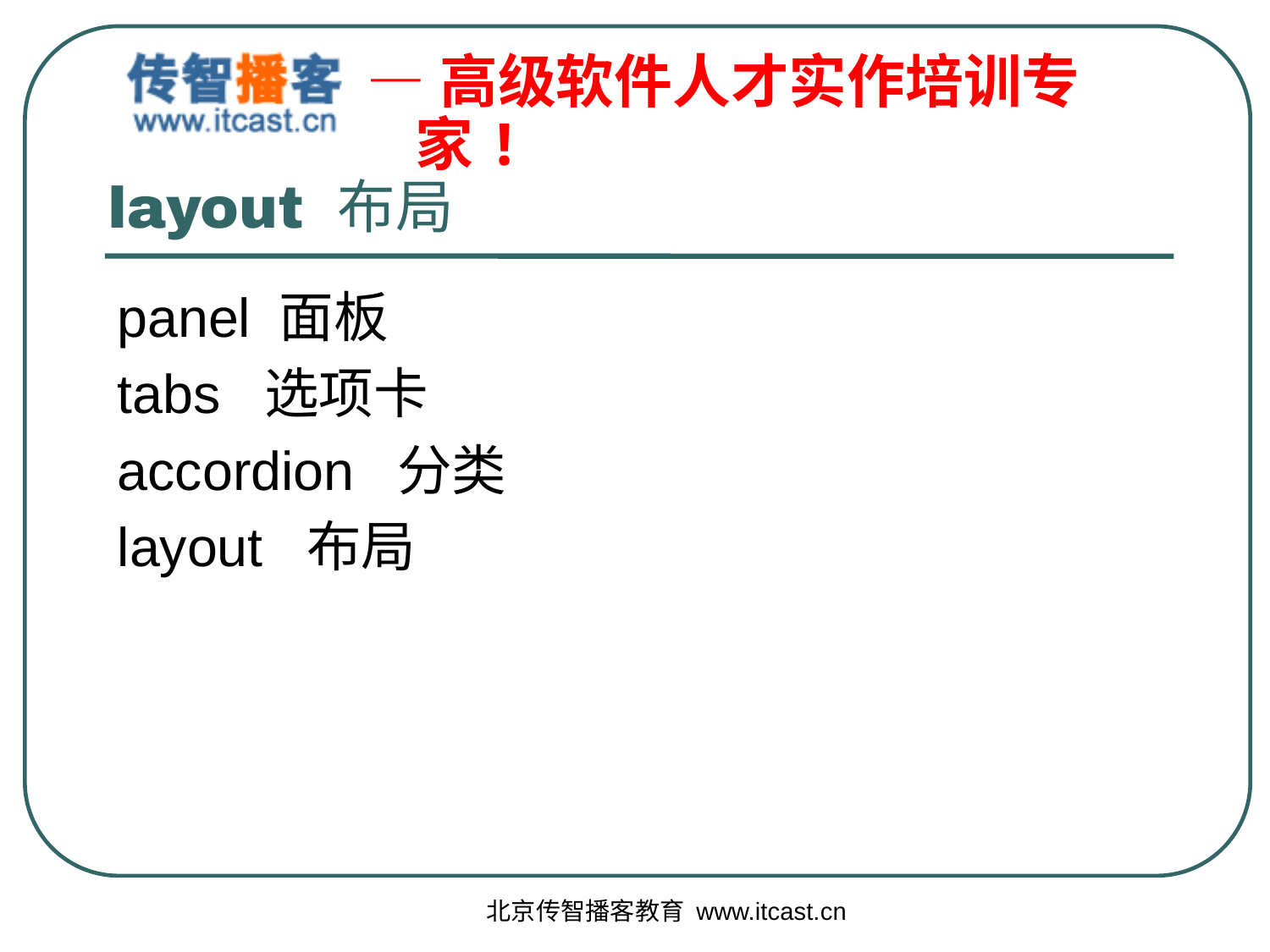

# layout 布局
panel 面板
tabs  选项卡
accordion  分类
layout  布局
北京传智播客教育 www.itcast.cn